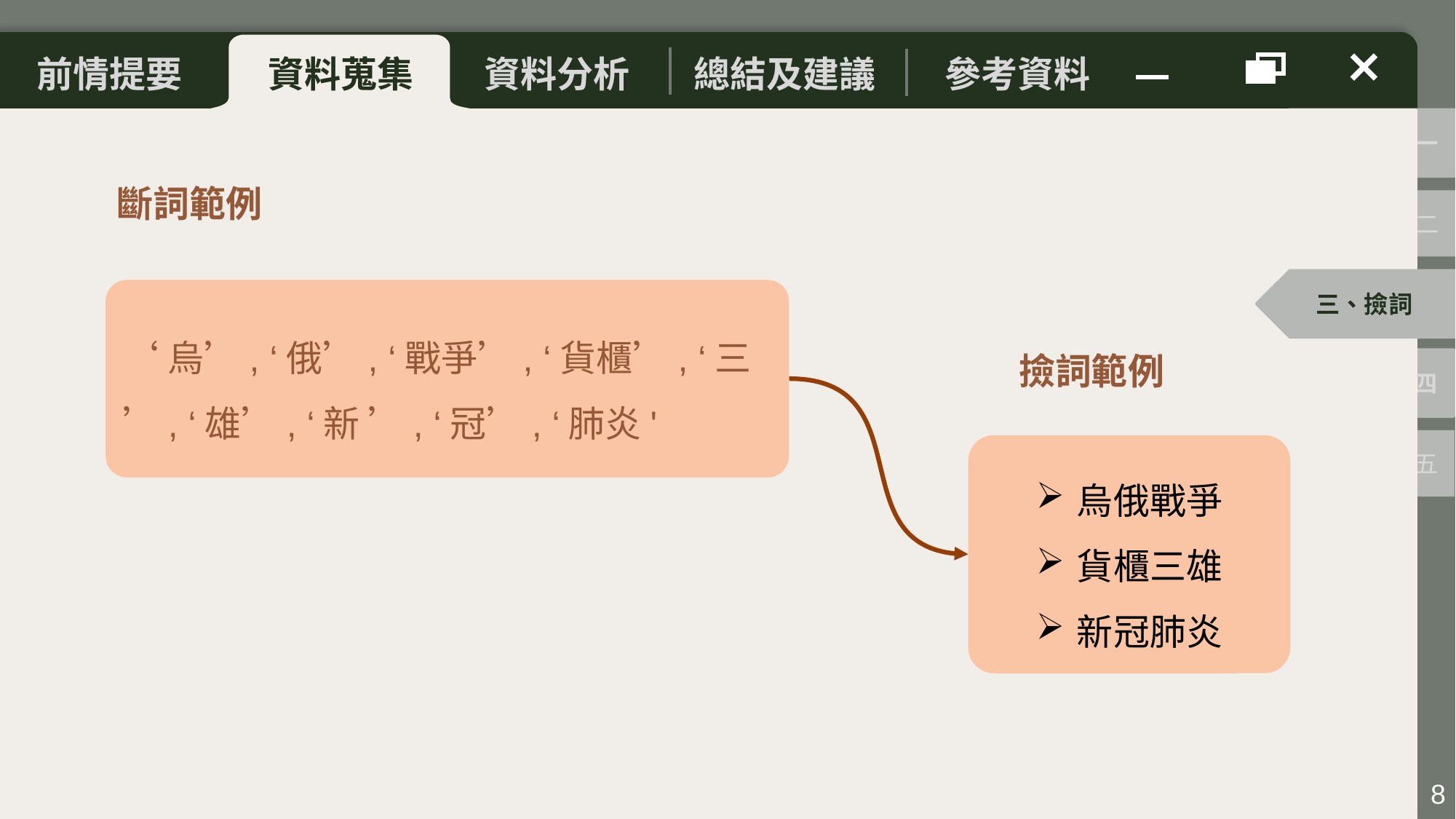

斷詞範例
‘烏’, ‘俄’, ‘戰爭’, ‘貨櫃’, ‘三 ’, ‘雄’, ‘新 ’, ‘冠’, ‘肺炎'
撿詞範例
烏俄戰爭
貨櫃三雄
新冠肺炎

8